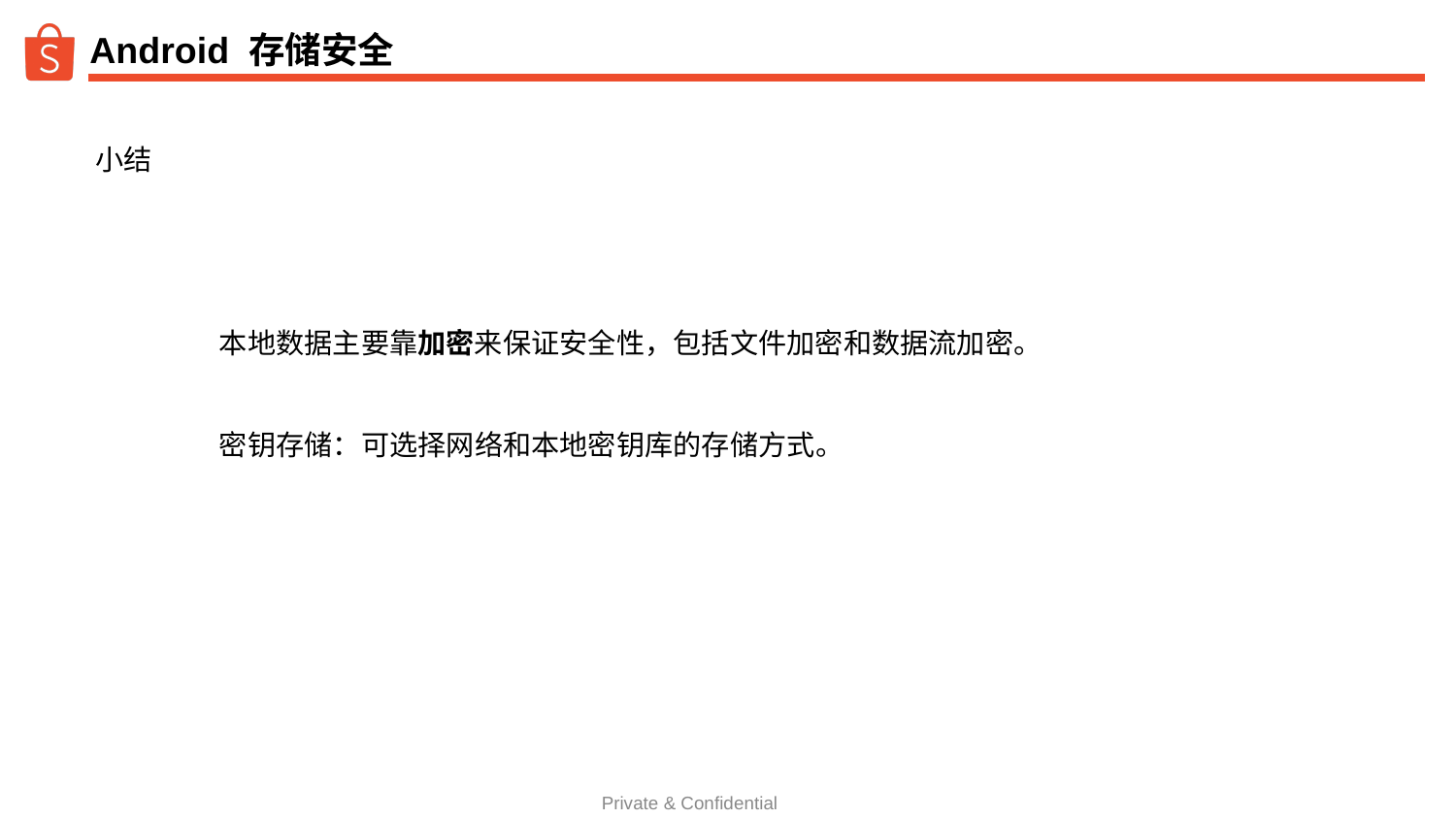

Android 存储安全
小结
本地数据主要靠加密来保证安全性，包括文件加密和数据流加密。

密钥存储：可选择网络和本地密钥库的存储方式。
Private & Confidential